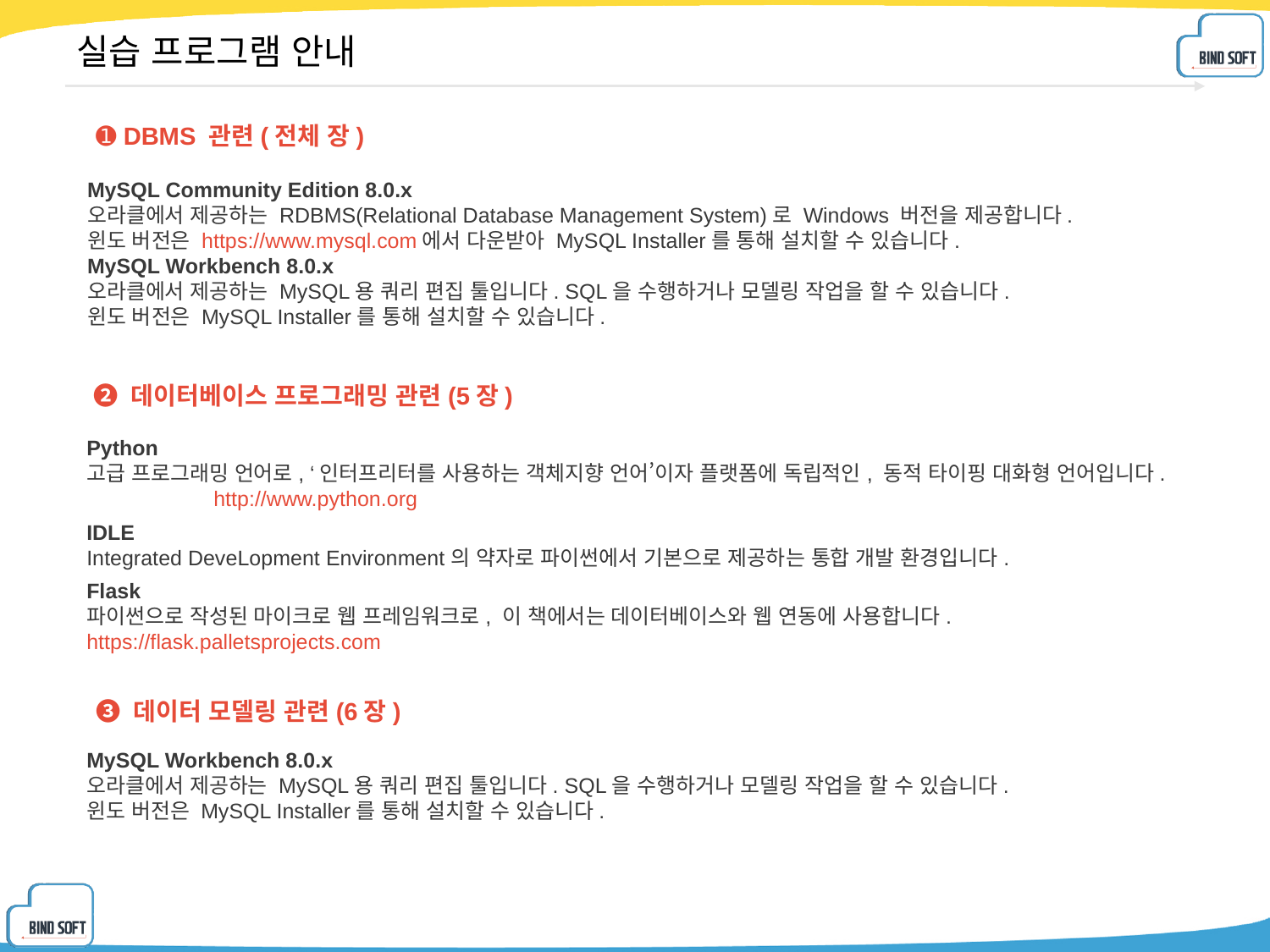

# 실습 프로그램 안내
➊ DBMS 관련(전체 장)
MySQL Community Edition 8.0.x
오라클에서 제공하는 RDBMS(Relational Database Management System)로 Windows 버전을 제공합니다.
윈도 버전은 https://www.mysql.com에서 다운받아 MySQL Installer를 통해 설치할 수 있습니다.
MySQL Workbench 8.0.x
오라클에서 제공하는 MySQL용 쿼리 편집 툴입니다. SQL을 수행하거나 모델링 작업을 할 수 있습니다.
윈도 버전은 MySQL Installer를 통해 설치할 수 있습니다.
❷ 데이터베이스 프로그래밍 관련(5장)
Python
고급 프로그래밍 언어로, ‘인터프리터를 사용하는 객체지향 언어’이자 플랫폼에 독립적인, 동적 타이핑 대화형 언어입니다.  	http://www.python.org

IDLE
Integrated DeveLopment Environment의 약자로 파이썬에서 기본으로 제공하는 통합 개발 환경입니다.

Flask
파이썬으로 작성된 마이크로 웹 프레임워크로, 이 책에서는 데이터베이스와 웹 연동에 사용합니다. 	https://flask.palletsprojects.com
❸ 데이터 모델링 관련(6장)
MySQL Workbench 8.0.x
오라클에서 제공하는 MySQL용 쿼리 편집 툴입니다. SQL을 수행하거나 모델링 작업을 할 수 있습니다.
윈도 버전은 MySQL Installer를 통해 설치할 수 있습니다.